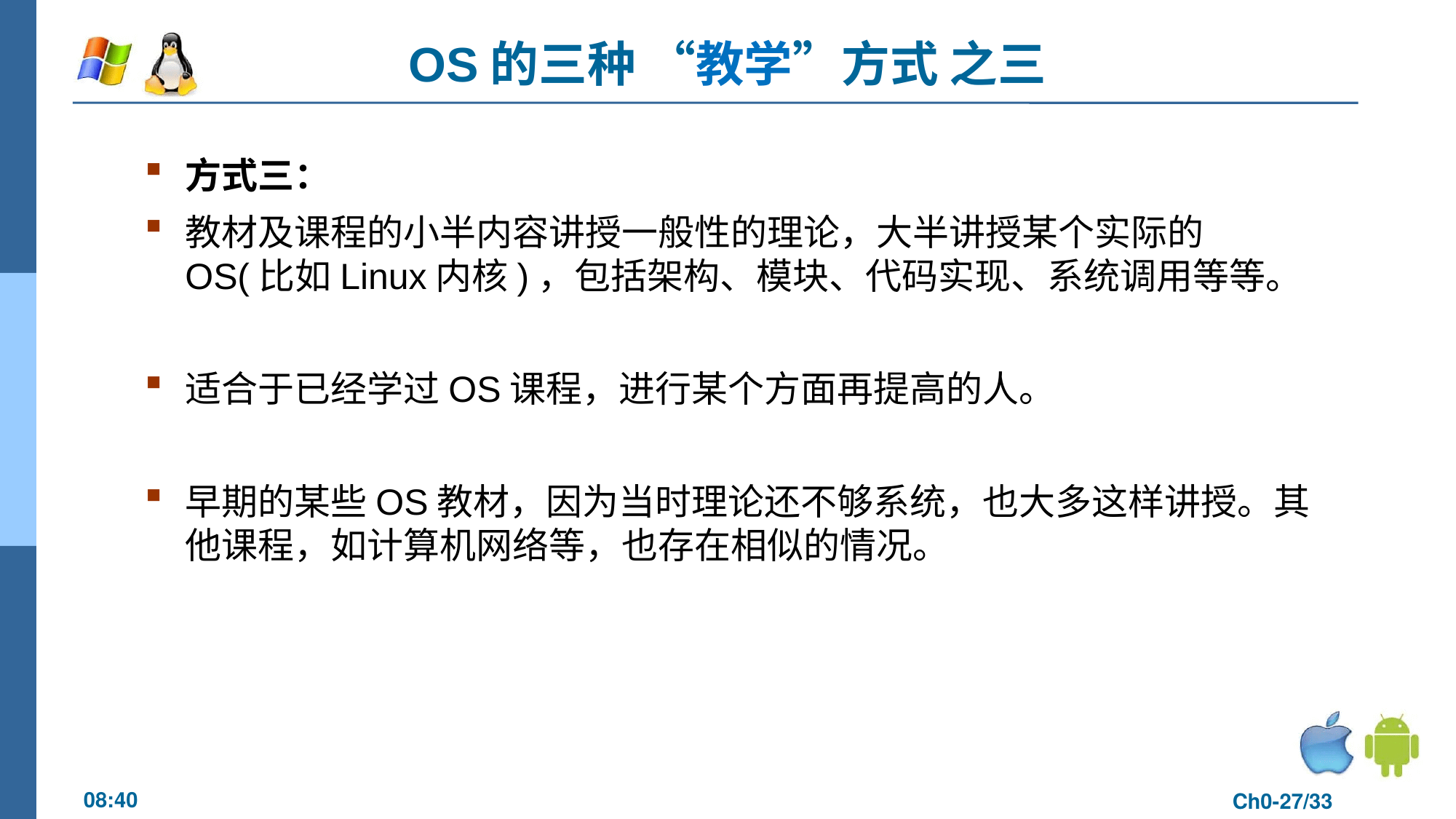

# OS的三种 “教学”方式 之三
方式三：
教材及课程的小半内容讲授一般性的理论，大半讲授某个实际的OS(比如Linux内核)，包括架构、模块、代码实现、系统调用等等。

适合于已经学过OS课程，进行某个方面再提高的人。

早期的某些OS教材，因为当时理论还不够系统，也大多这样讲授。其他课程，如计算机网络等，也存在相似的情况。